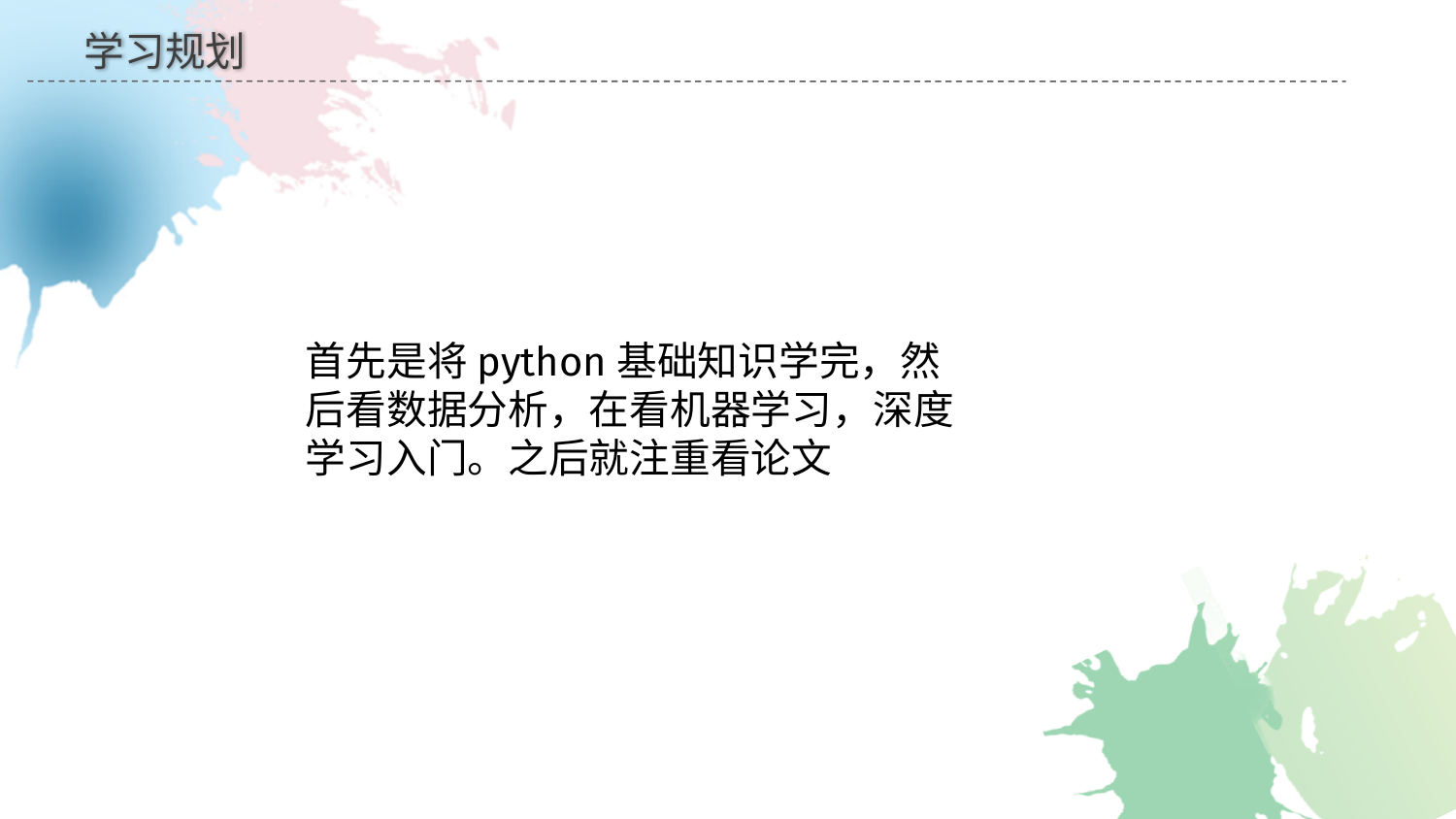

学习规划
首先是将python基础知识学完，然后看数据分析，在看机器学习，深度学习入门。之后就注重看论文